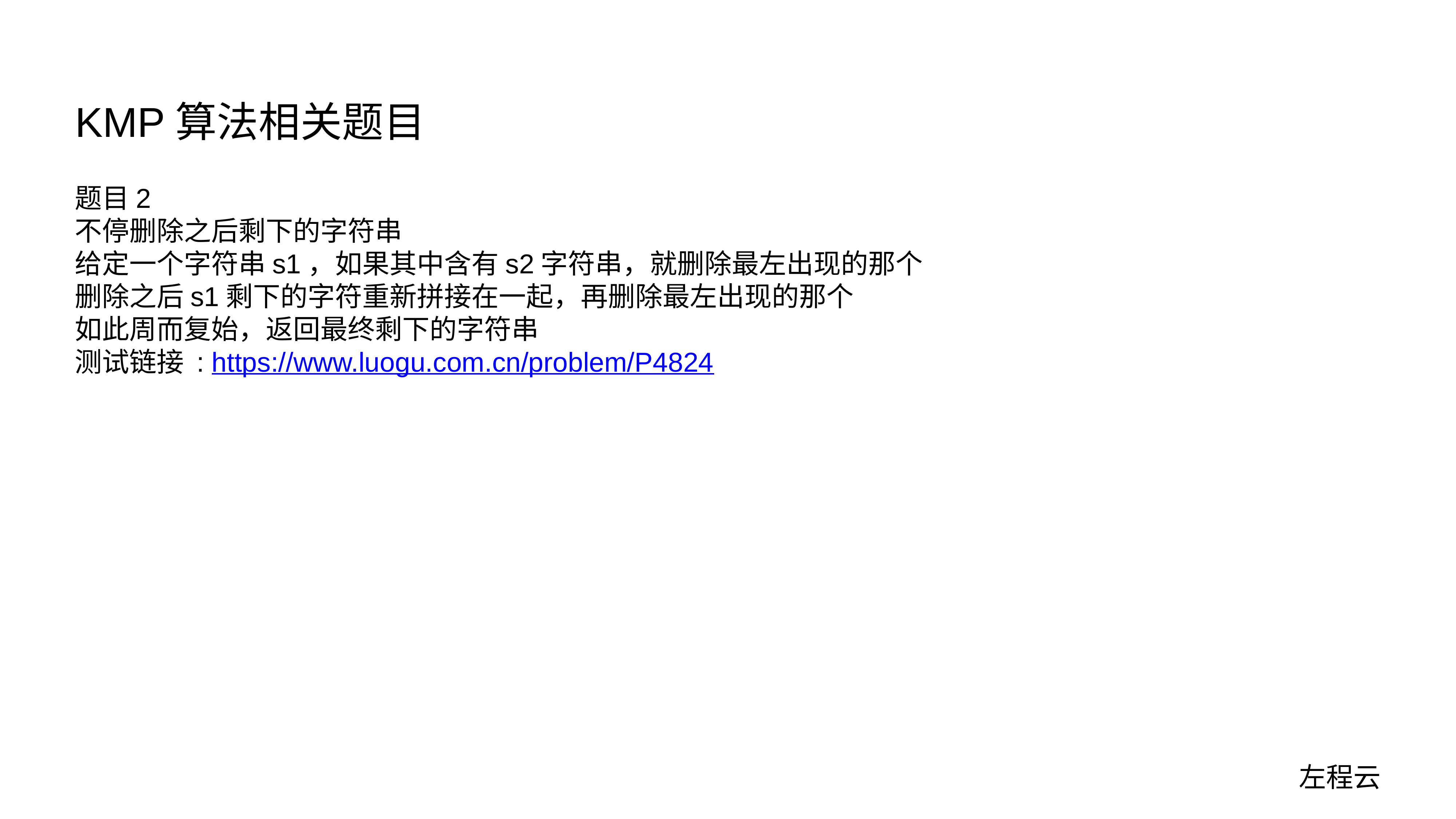

# KMP算法相关题目
题目2
不停删除之后剩下的字符串
给定一个字符串s1，如果其中含有s2字符串，就删除最左出现的那个
删除之后s1剩下的字符重新拼接在一起，再删除最左出现的那个
如此周而复始，返回最终剩下的字符串
测试链接 : https://www.luogu.com.cn/problem/P4824
左程云